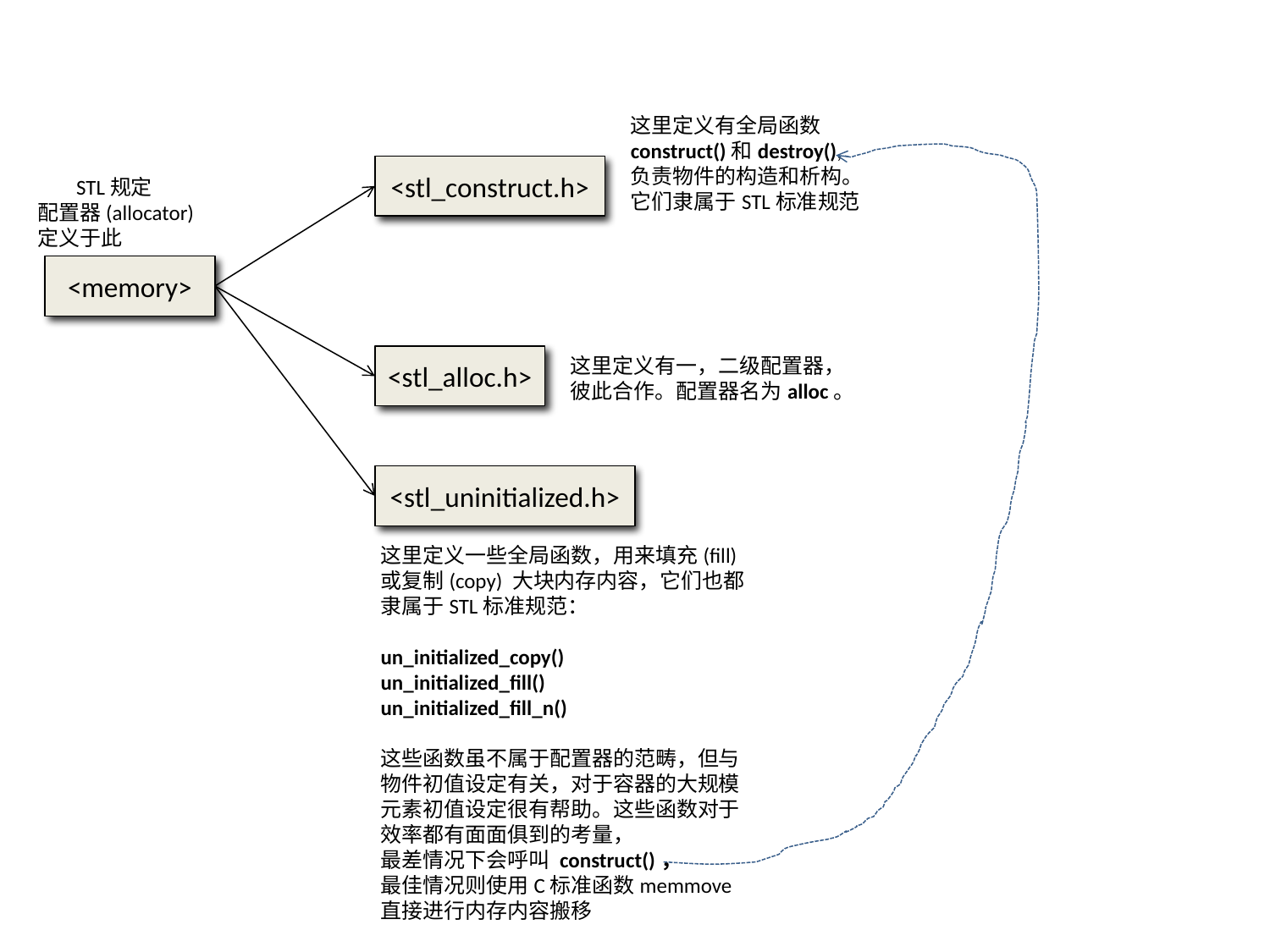

这里定义有全局函数
construct()和destroy(),
负责物件的构造和析构。
它们隶属于STL标准规范

<stl_construct.h>
        STL规定
配置器(allocator)
定义于此
<memory>
<stl_alloc.h>
这里定义有一，二级配置器，
彼此合作。配置器名为alloc。
<stl_uninitialized.h>
这里定义一些全局函数，用来填充(fill)
或复制(copy) 大块内存内容，它们也都
隶属于STL标准规范：

un_initialized_copy()
un_initialized_fill()
un_initialized_fill_n()

这些函数虽不属于配置器的范畴，但与
物件初值设定有关，对于容器的大规模
元素初值设定很有帮助。这些函数对于
效率都有面面俱到的考量，
最差情况下会呼叫 construct()，
最佳情况则使用C标准函数memmove
直接进行内存内容搬移